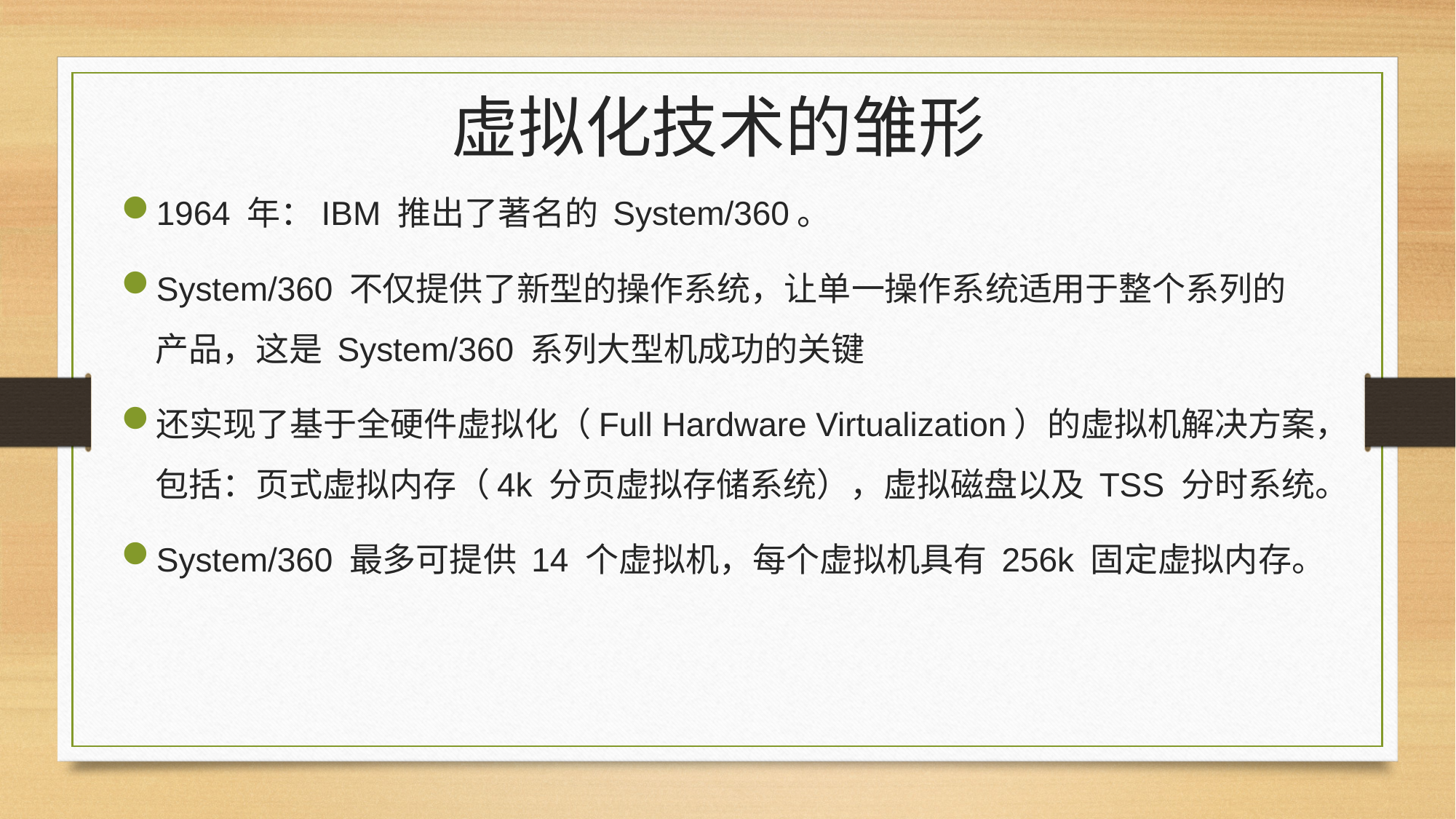

# 虚拟化技术的雏形
1964 年：IBM 推出了著名的 System/360。
System/360 不仅提供了新型的操作系统，让单一操作系统适用于整个系列的产品，这是 System/360 系列大型机成功的关键
还实现了基于全硬件虚拟化（Full Hardware Virtualization）的虚拟机解决方案，包括：页式虚拟内存（4k 分页虚拟存储系统），虚拟磁盘以及 TSS 分时系统。
System/360 最多可提供 14 个虚拟机，每个虚拟机具有 256k 固定虚拟内存。